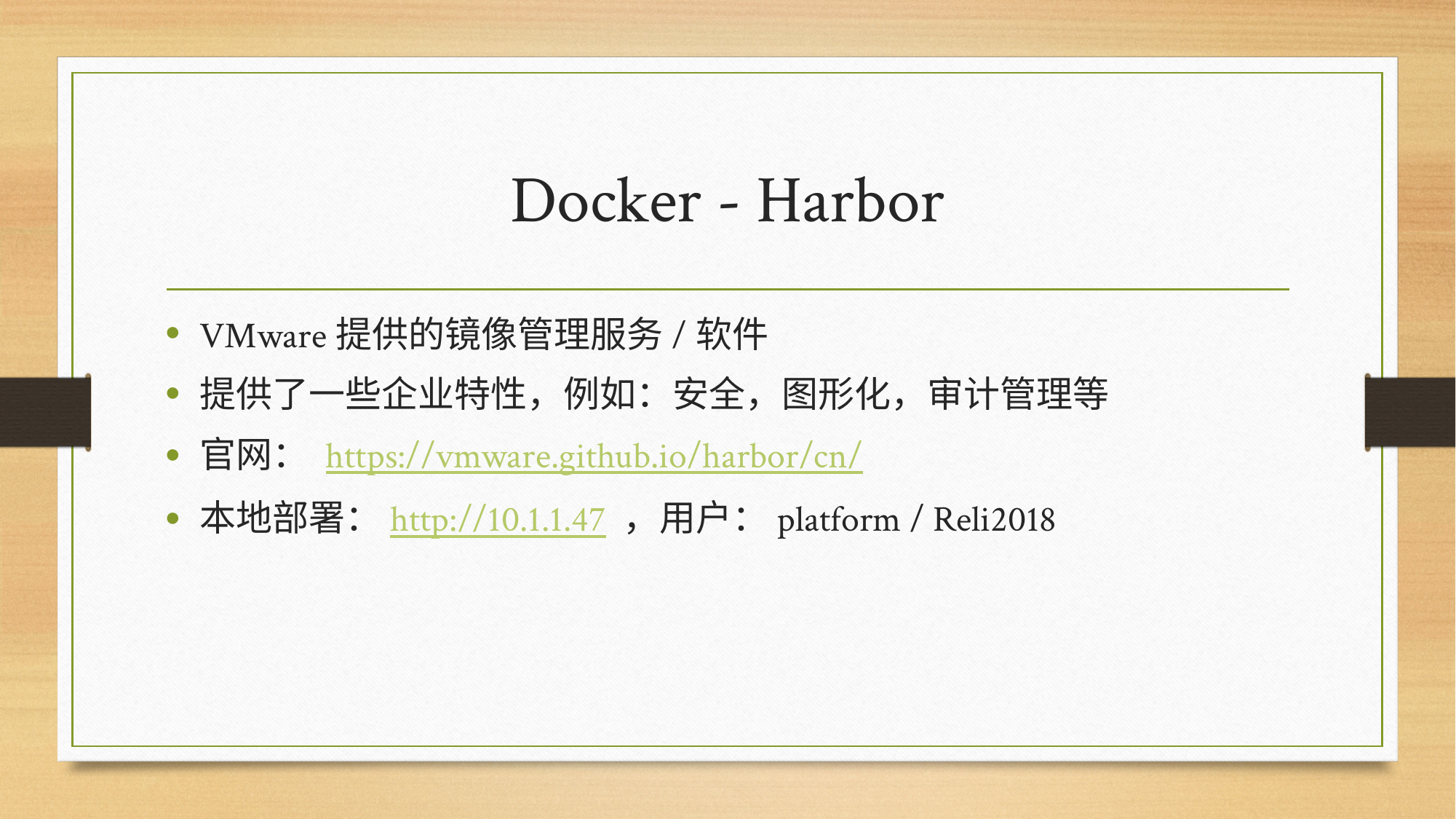

# Docker - Harbor
VMware提供的镜像管理服务/软件
提供了一些企业特性，例如：安全，图形化，审计管理等
官网： https://vmware.github.io/harbor/cn/
本地部署：http://10.1.1.47 ，用户：platform / Reli2018